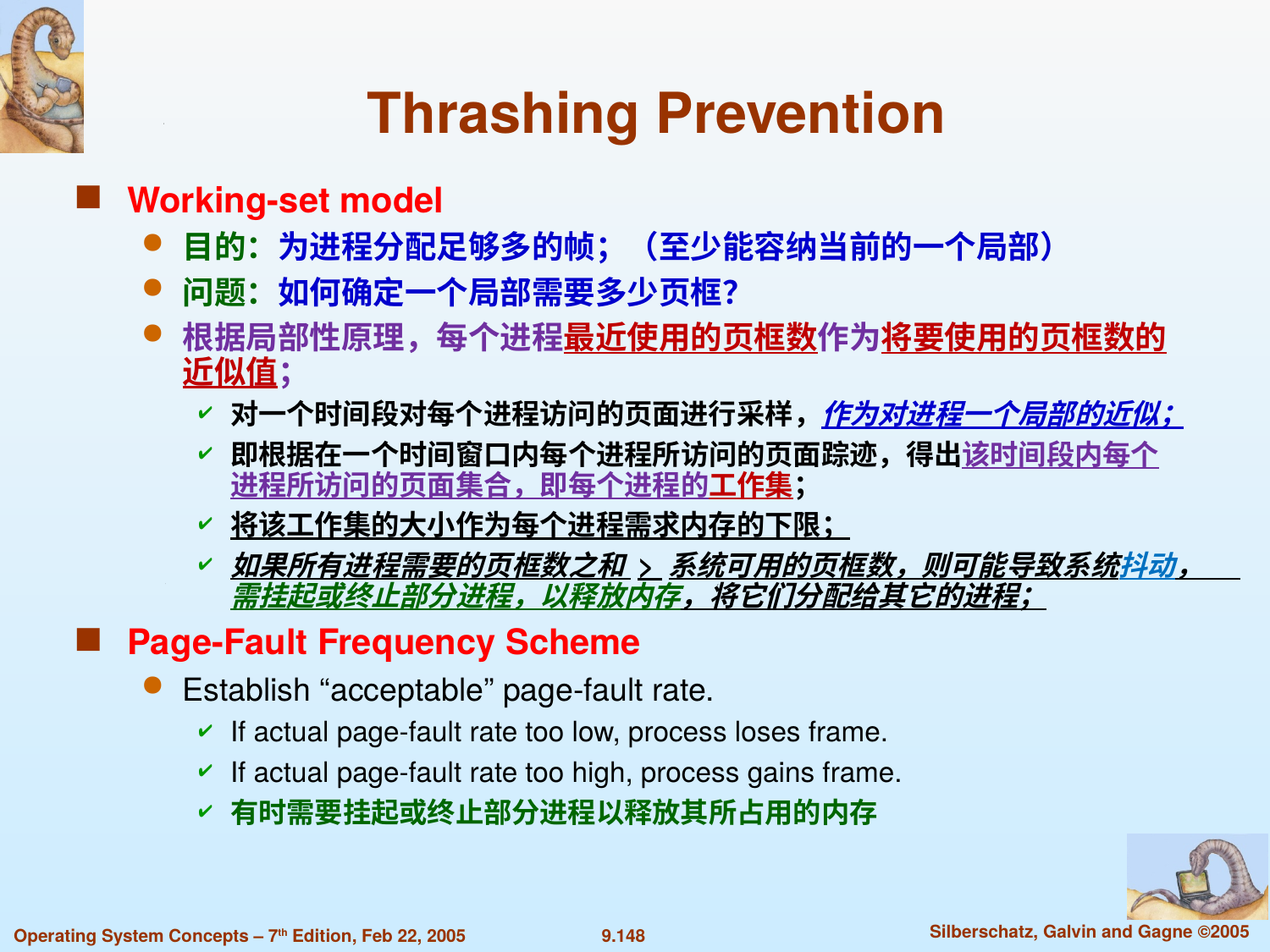

Thrashing Prevention
Working-set model
目的：为进程分配足够多的帧；（至少能容纳当前的一个局部）
问题：如何确定一个局部需要多少页框？
根据局部性原理，每个进程最近使用的页框数作为将要使用的页框数的近似值；
对一个时间段对每个进程访问的页面进行采样，作为对进程一个局部的近似；
即根据在一个时间窗口内每个进程所访问的页面踪迹，得出该时间段内每个进程所访问的页面集合，即每个进程的工作集；
将该工作集的大小作为每个进程需求内存的下限；
如果所有进程需要的页框数之和 > 系统可用的页框数，则可能导致系统抖动，需挂起或终止部分进程，以释放内存，将它们分配给其它的进程；
Page-Fault Frequency Scheme
Establish “acceptable” page-fault rate.
If actual page-fault rate too low, process loses frame.
If actual page-fault rate too high, process gains frame.
有时需要挂起或终止部分进程以释放其所占用的内存